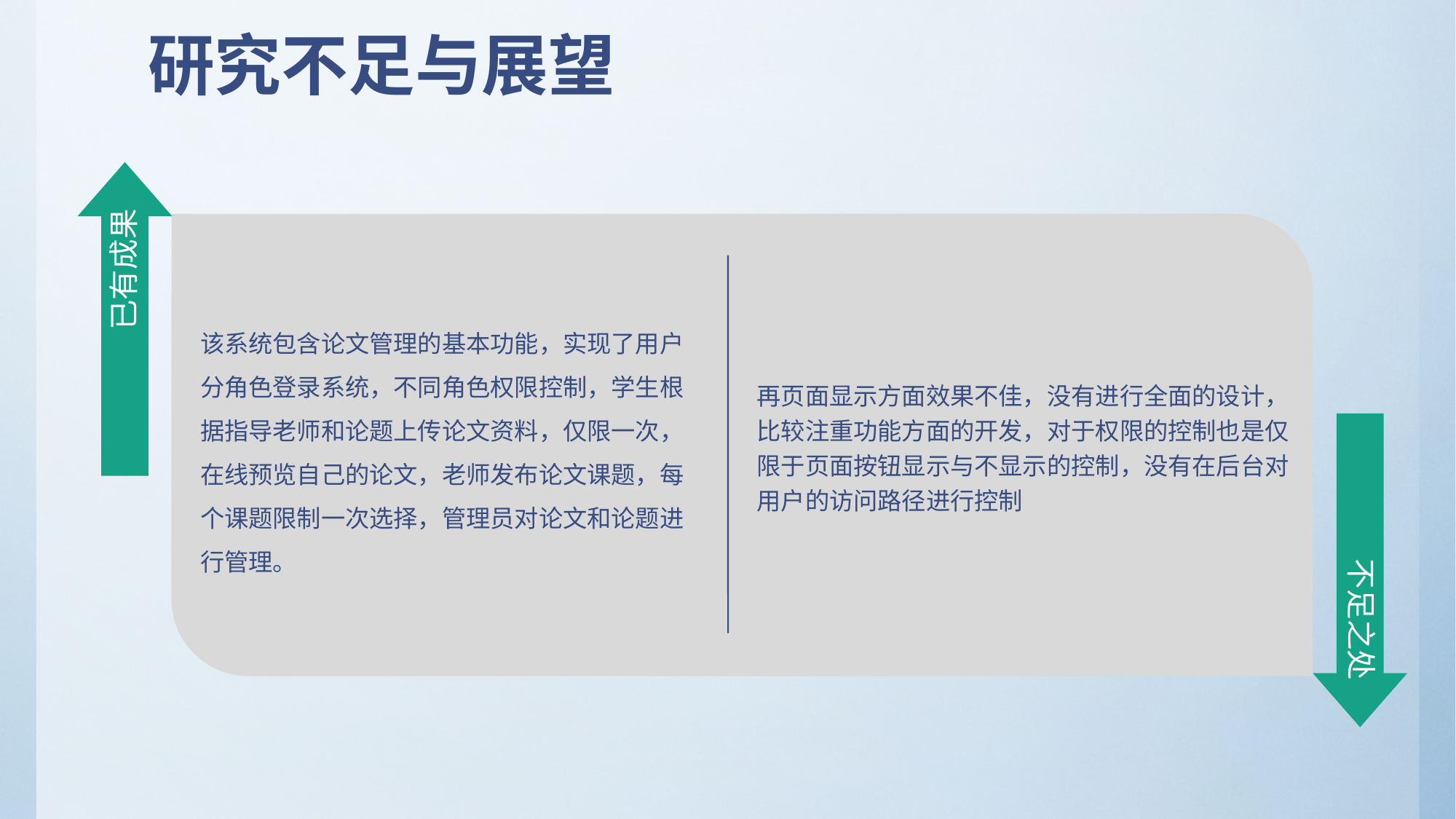

# 研究不足与展望

再页面显示方面效果不佳，没有进行全面的设计，比较注重功能方面的开发，对于权限的控制也是仅限于页面按钮显示与不显示的控制，没有在后台对用户的访问路径进行控制

已有成果
该系统包含论文管理的基本功能，实现了用户分角色登录系统，不同角色权限控制，学生根据指导老师和论题上传论文资料，仅限一次，在线预览自己的论文，老师发布论文课题，每个课题限制一次选择，管理员对论文和论题进行管理。
不足之处